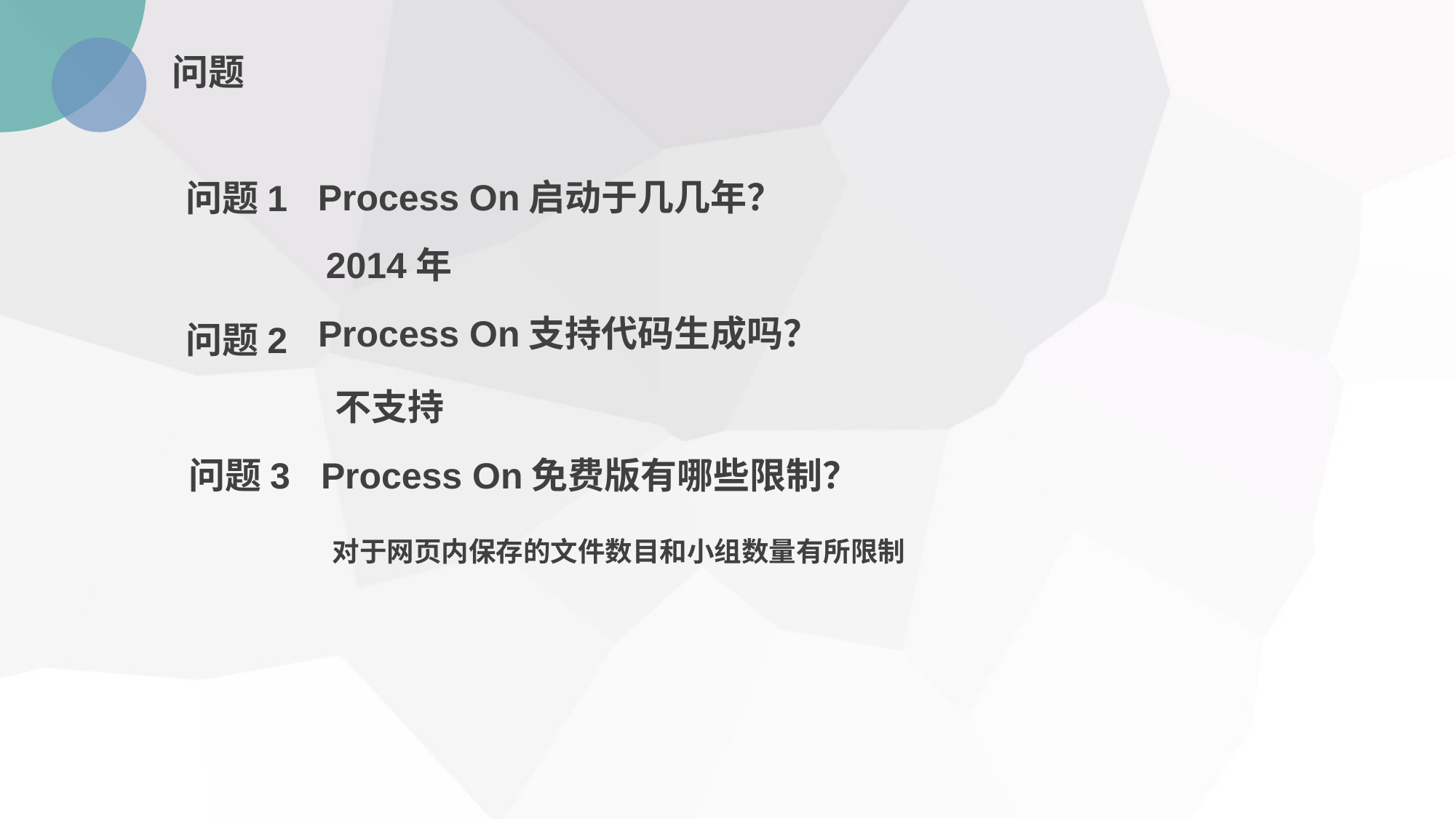

问题
Process On启动于几几年？
问题1
2014年
Process On支持代码生成吗？
问题2
不支持
Process On免费版有哪些限制？
问题3
对于网页内保存的文件数目和小组数量有所限制